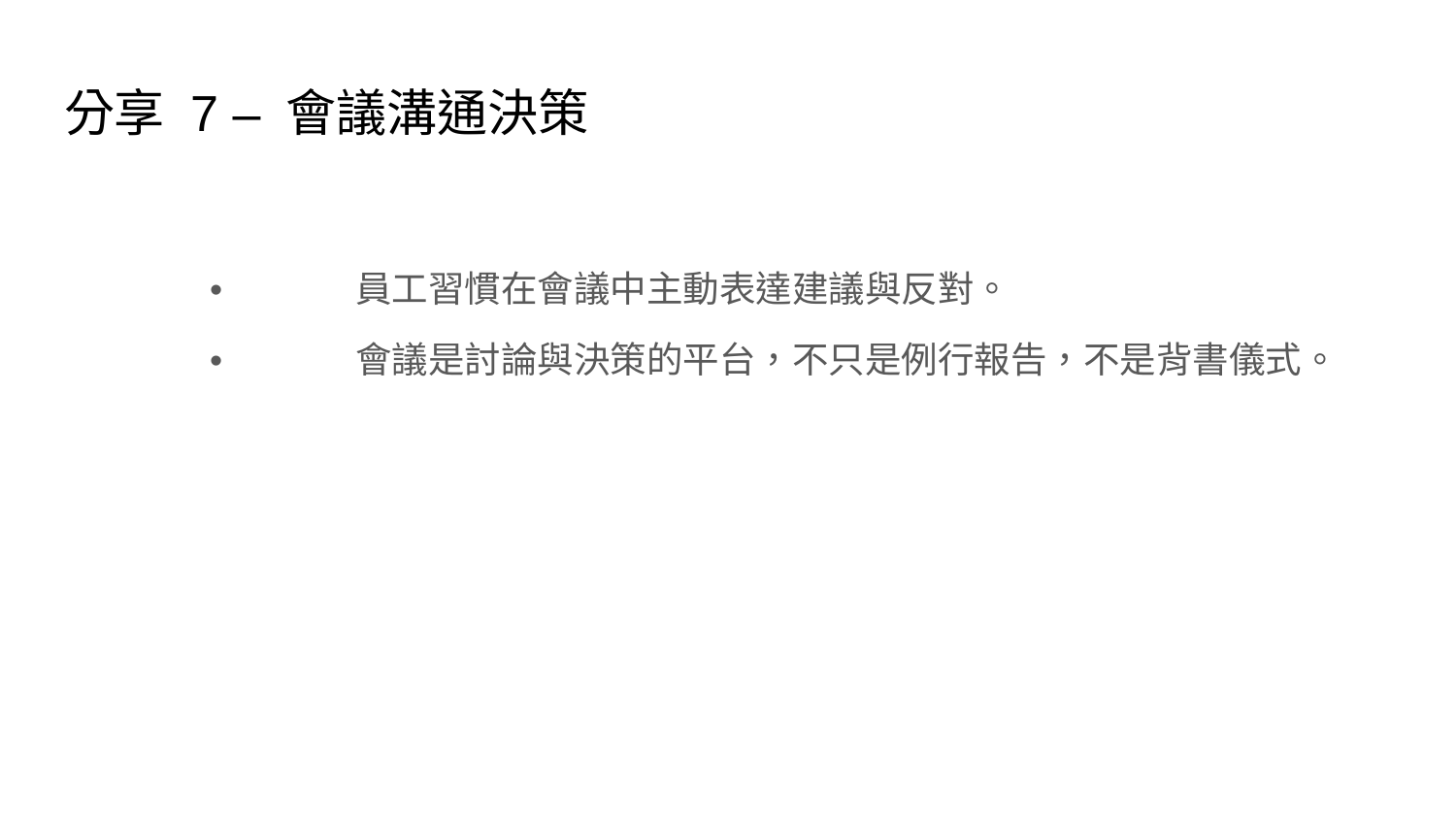

# 分享 7 – 會議溝通決策

	•	員工習慣在會議中主動表達建議與反對。
	•	會議是討論與決策的平台，不只是例行報告，不是背書儀式。